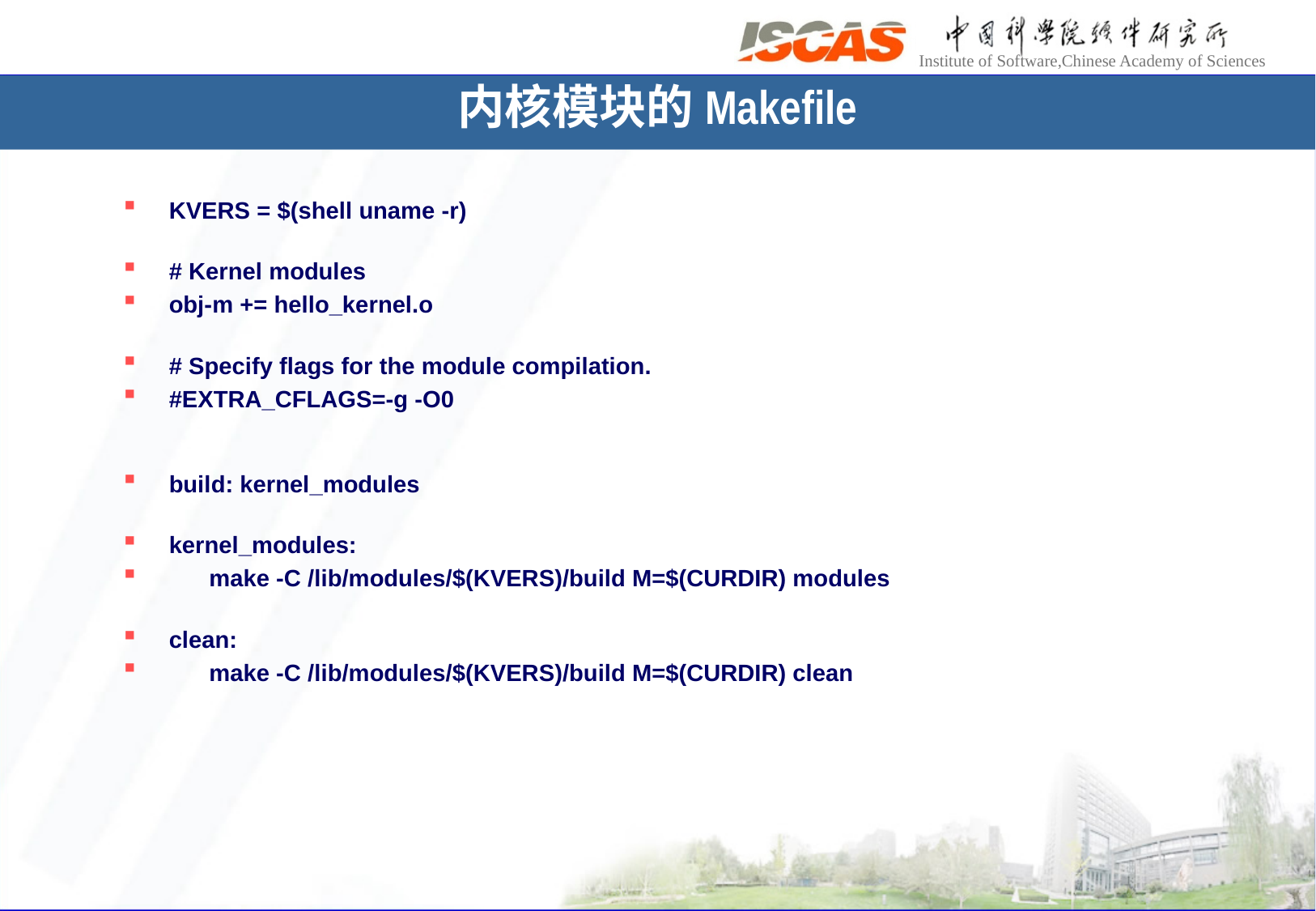

# 内核模块的Makefile
KVERS = $(shell uname -r)

# Kernel modules
obj-m += hello_kernel.o

# Specify flags for the module compilation.
#EXTRA_CFLAGS=-g -O0

build: kernel_modules

kernel_modules:
      make -C /lib/modules/$(KVERS)/build M=$(CURDIR) modules

clean:
      make -C /lib/modules/$(KVERS)/build M=$(CURDIR) clean